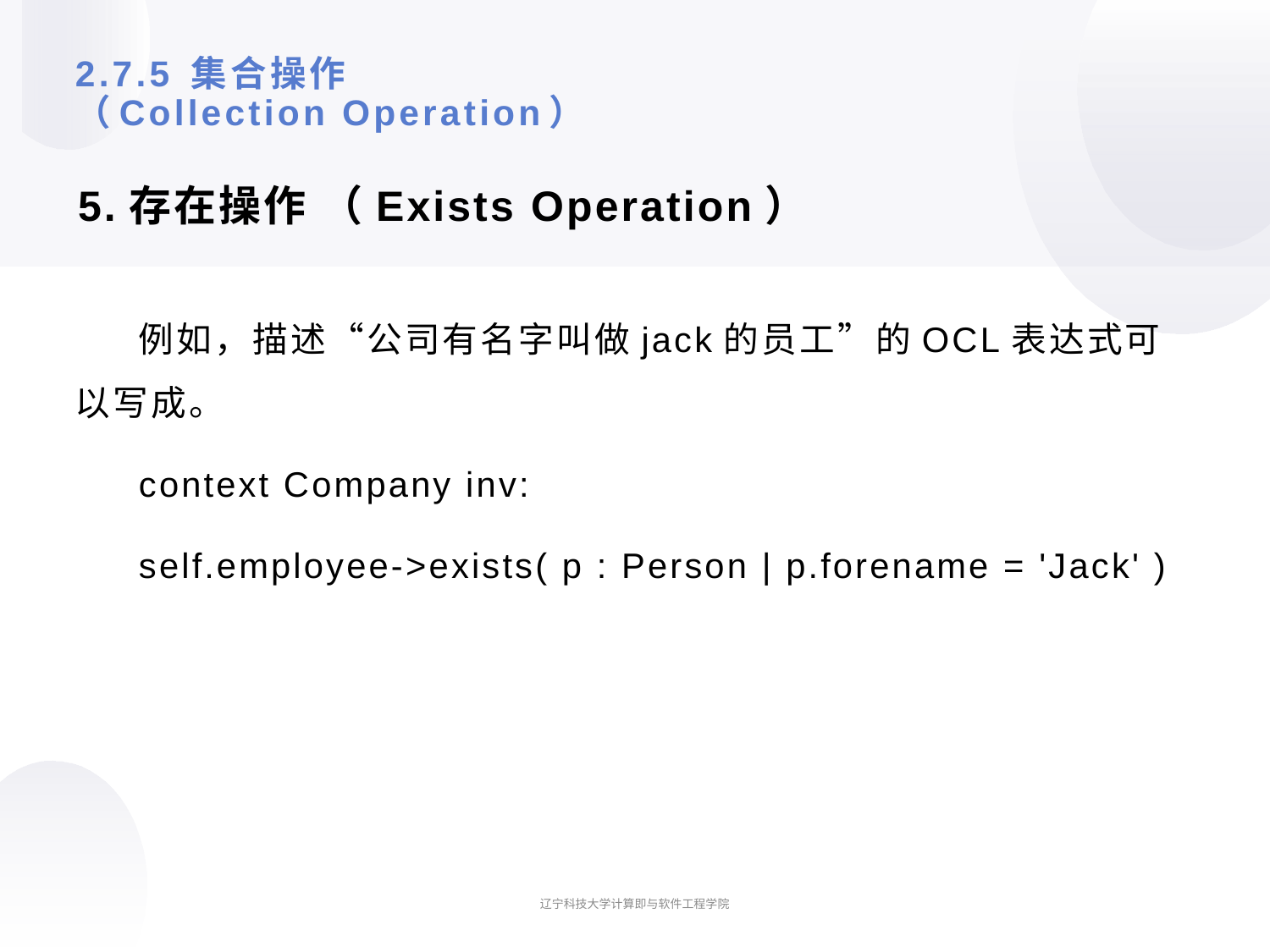

# 2.7.5 集合操作 （Collection Operation）
5.存在操作 （Exists Operation）

例如，描述“公司有名字叫做jack的员工”的OCL表达式可以写成。
context Company inv:
self.employee->exists( p : Person | p.forename = 'Jack' )

辽宁科技大学计算即与软件工程学院
171